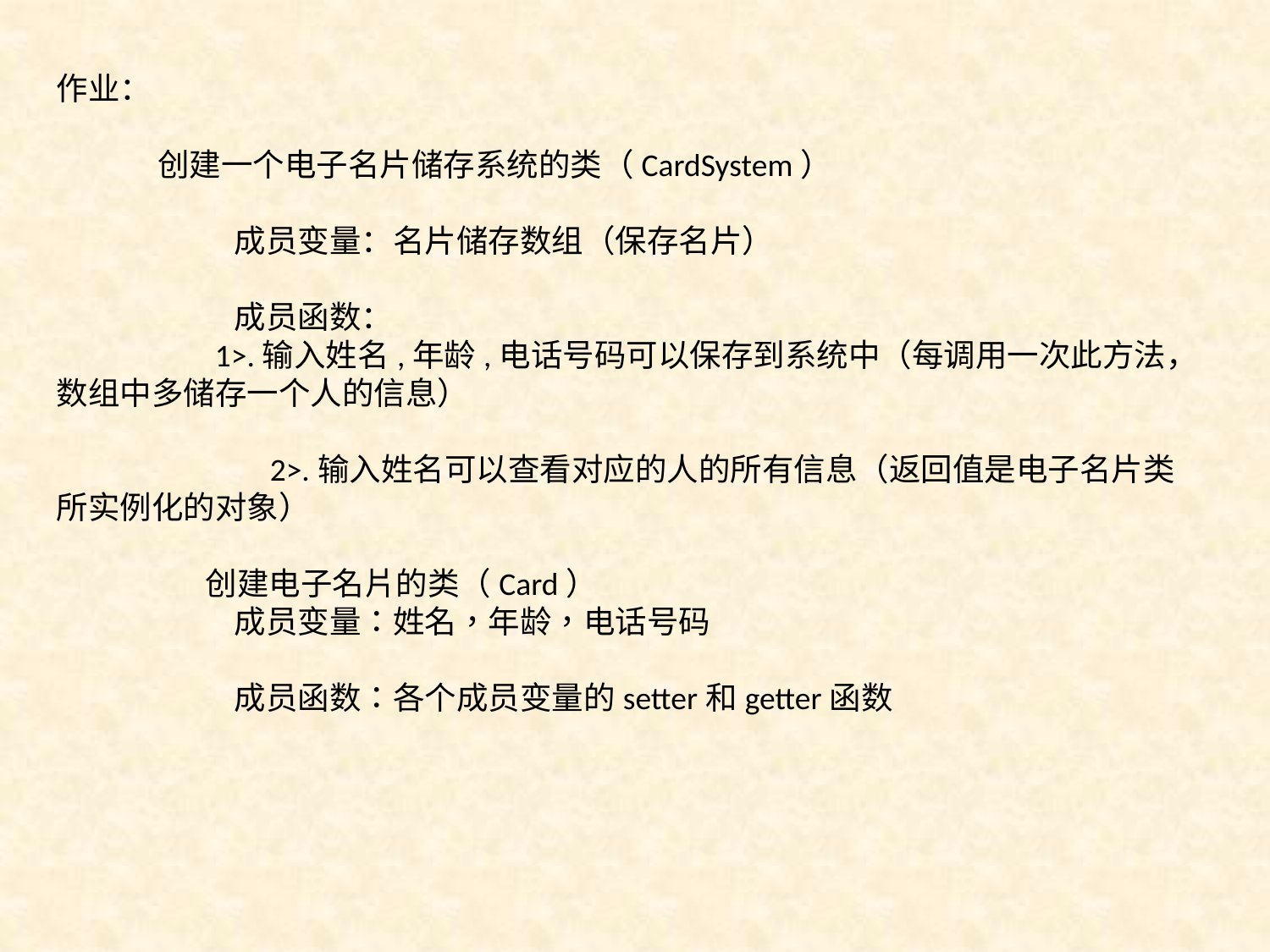

作业：

             创建一个电子名片储存系统的类（CardSystem）

	      成员变量：名片储存数组（保存名片）

	      成员函数：
                      1>.输入姓名,年龄,电话号码可以保存到系统中（每调用一次此方法，数组中多储存一个人的信息）

	            2>.输入姓名可以查看对应的人的所有信息（返回值是电子名片类所实例化的对象）

	  创建电子名片的类（Card）
	      成员变量：姓名，年龄，电话号码

	      成员函数：各个成员变量的setter和getter函数